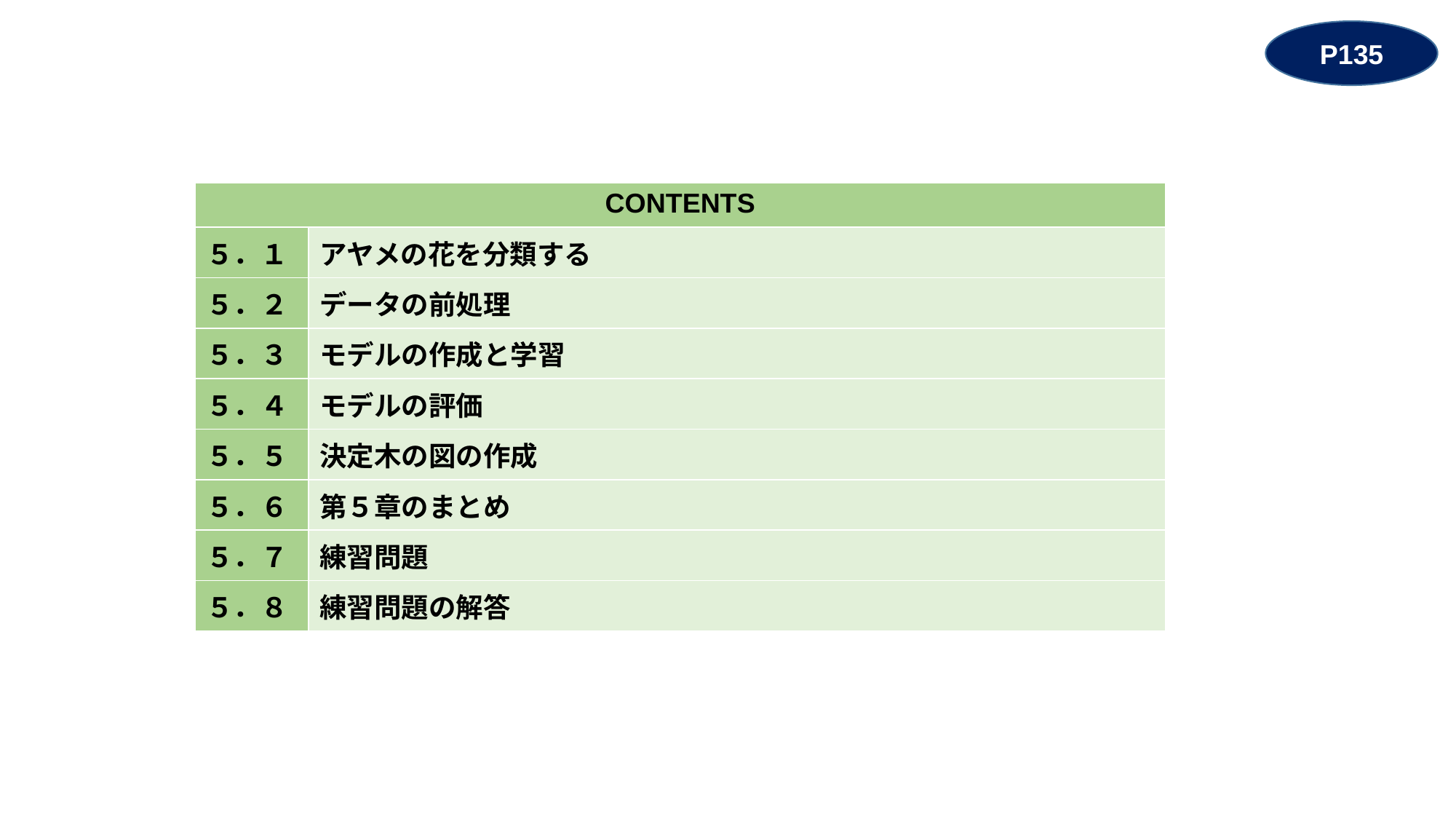

P135
| CONTENTS |  |
| --- | --- |
| ５．１ | アヤメの花を分類する |
| ５．２ | データの前処理 |
| ５．３ | モデルの作成と学習 |
| ５．４ | モデルの評価 |
| ５．５ | 決定木の図の作成 |
| ５．６ | 第５章のまとめ |
| ５．７ | 練習問題 |
| ５．８ | 練習問題の解答 |